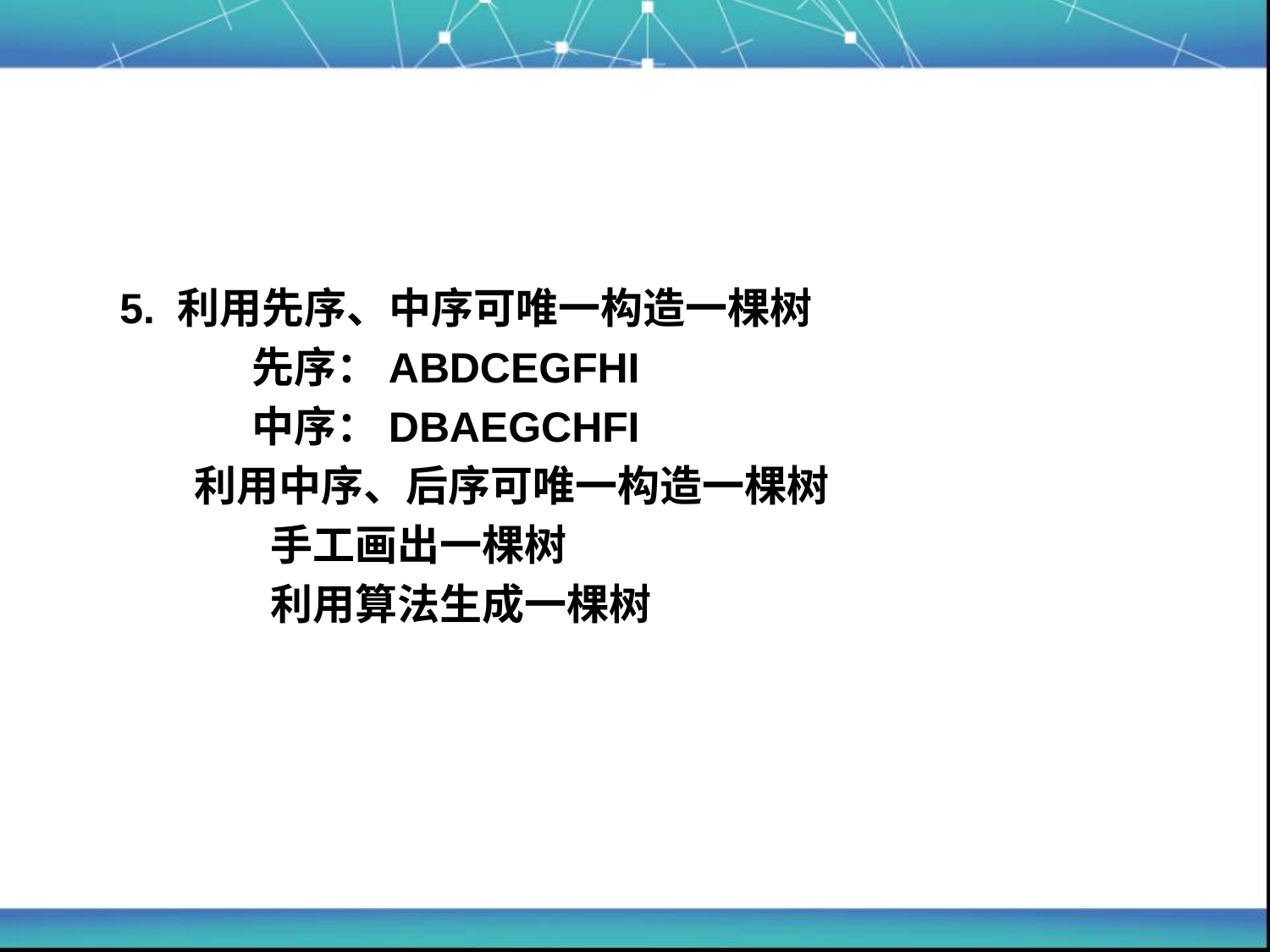

5. 利用先序、中序可唯一构造一棵树
              先序：ABDCEGFHI
              中序：DBAEGCHFI
        利用中序、后序可唯一构造一棵树
                手工画出一棵树
                利用算法生成一棵树